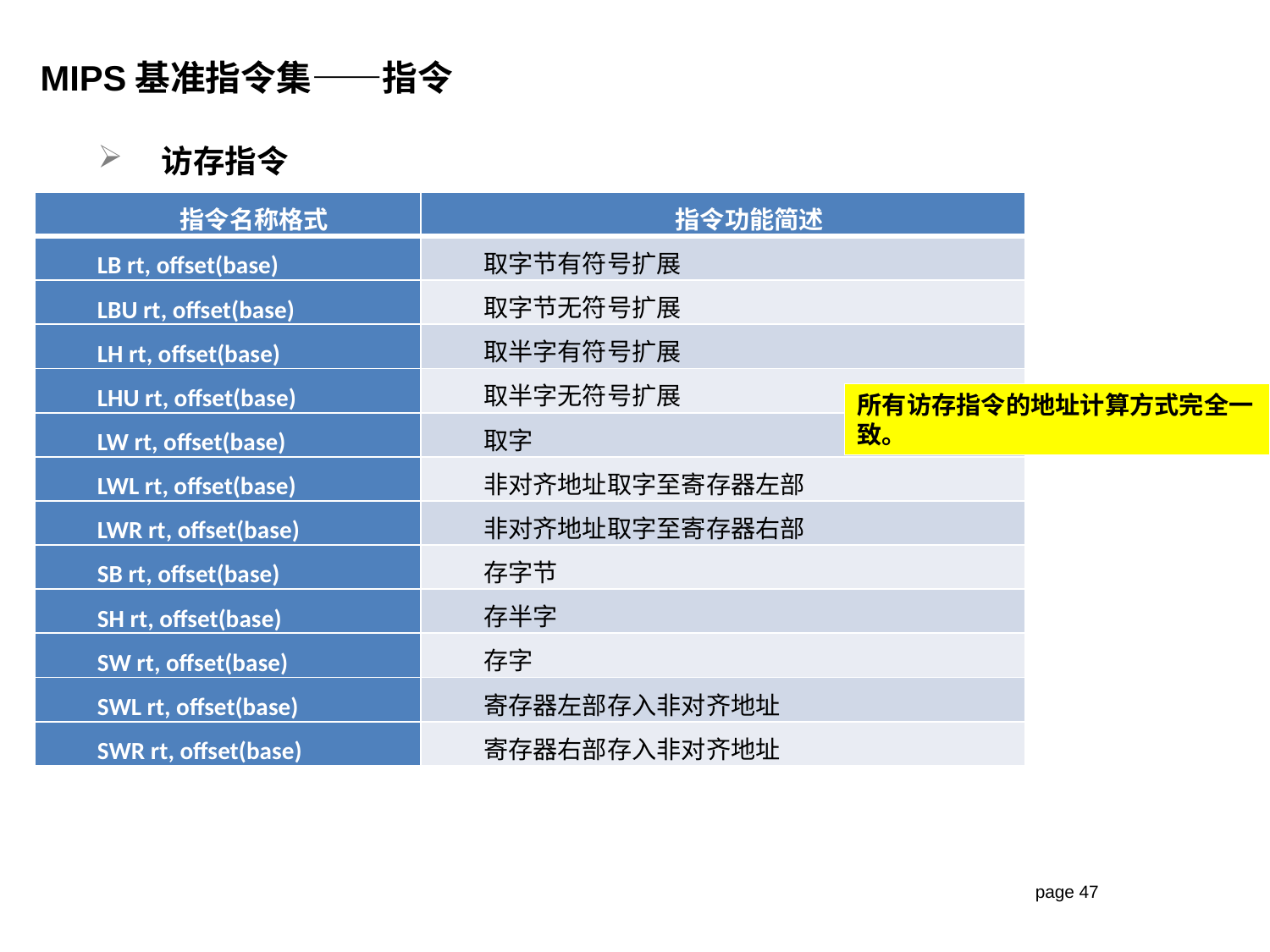

MIPS基准指令集——指令
访存指令
| 指令名称格式 | 指令功能简述 |
| --- | --- |
| LB rt, offset(base) | 取字节有符号扩展 |
| LBU rt, offset(base) | 取字节无符号扩展 |
| LH rt, offset(base) | 取半字有符号扩展 |
| LHU rt, offset(base) | 取半字无符号扩展 |
| LW rt, offset(base) | 取字 |
| LWL rt, offset(base) | 非对齐地址取字至寄存器左部 |
| LWR rt, offset(base) | 非对齐地址取字至寄存器右部 |
| SB rt, offset(base) | 存字节 |
| SH rt, offset(base) | 存半字 |
| SW rt, offset(base) | 存字 |
| SWL rt, offset(base) | 寄存器左部存入非对齐地址 |
| SWR rt, offset(base) | 寄存器右部存入非对齐地址 |

所有访存指令的地址计算方式完全一致。
page 47